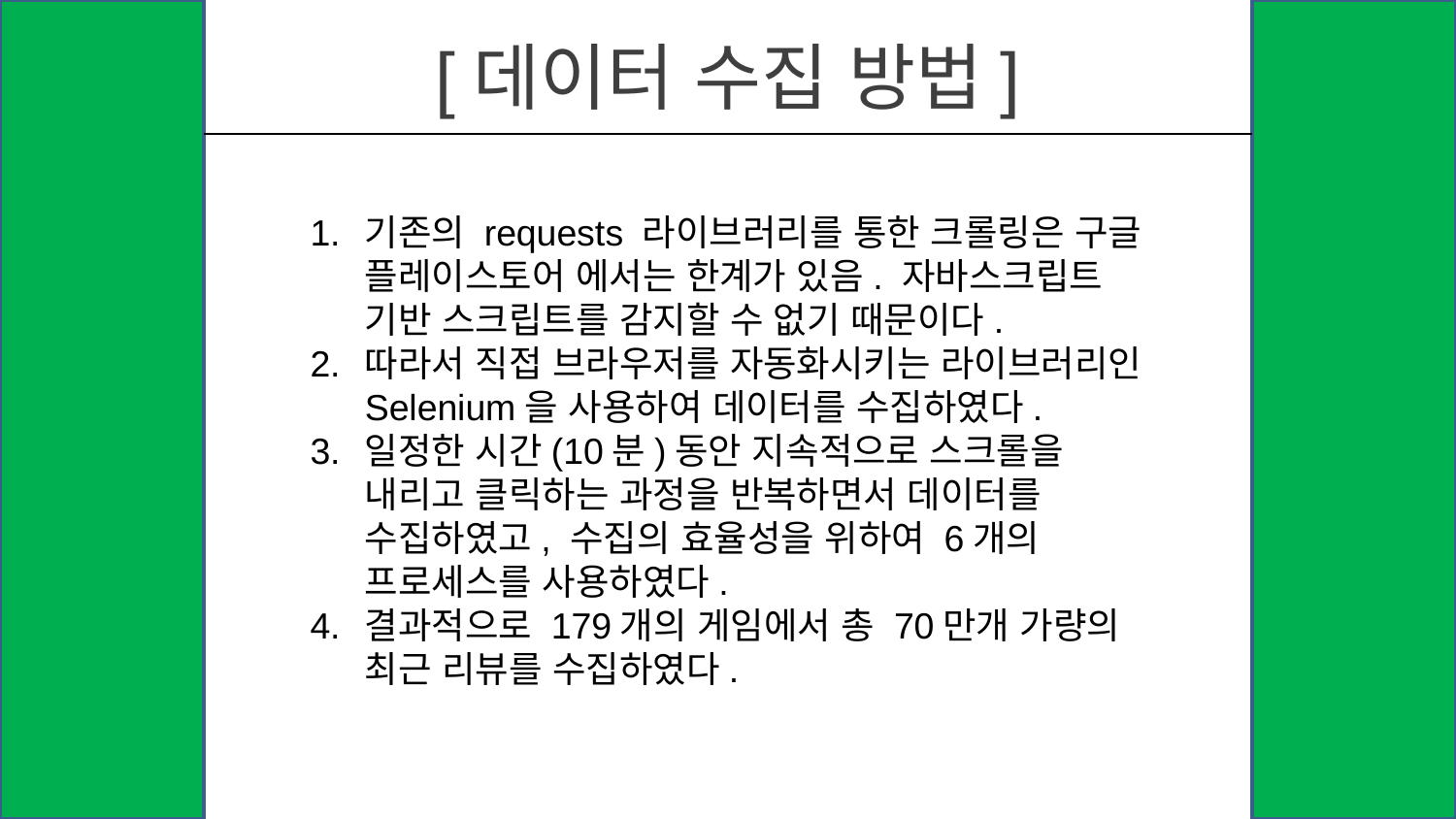

# [데이터 수집 방법]
기존의 requests 라이브러리를 통한 크롤링은 구글 플레이스토어 에서는 한계가 있음. 자바스크립트 기반 스크립트를 감지할 수 없기 때문이다.
따라서 직접 브라우저를 자동화시키는 라이브러리인 Selenium을 사용하여 데이터를 수집하였다.
일정한 시간(10분)동안 지속적으로 스크롤을 내리고 클릭하는 과정을 반복하면서 데이터를 수집하였고, 수집의 효율성을 위하여 6개의 프로세스를 사용하였다.
결과적으로 179개의 게임에서 총 70만개 가량의 최근 리뷰를 수집하였다.